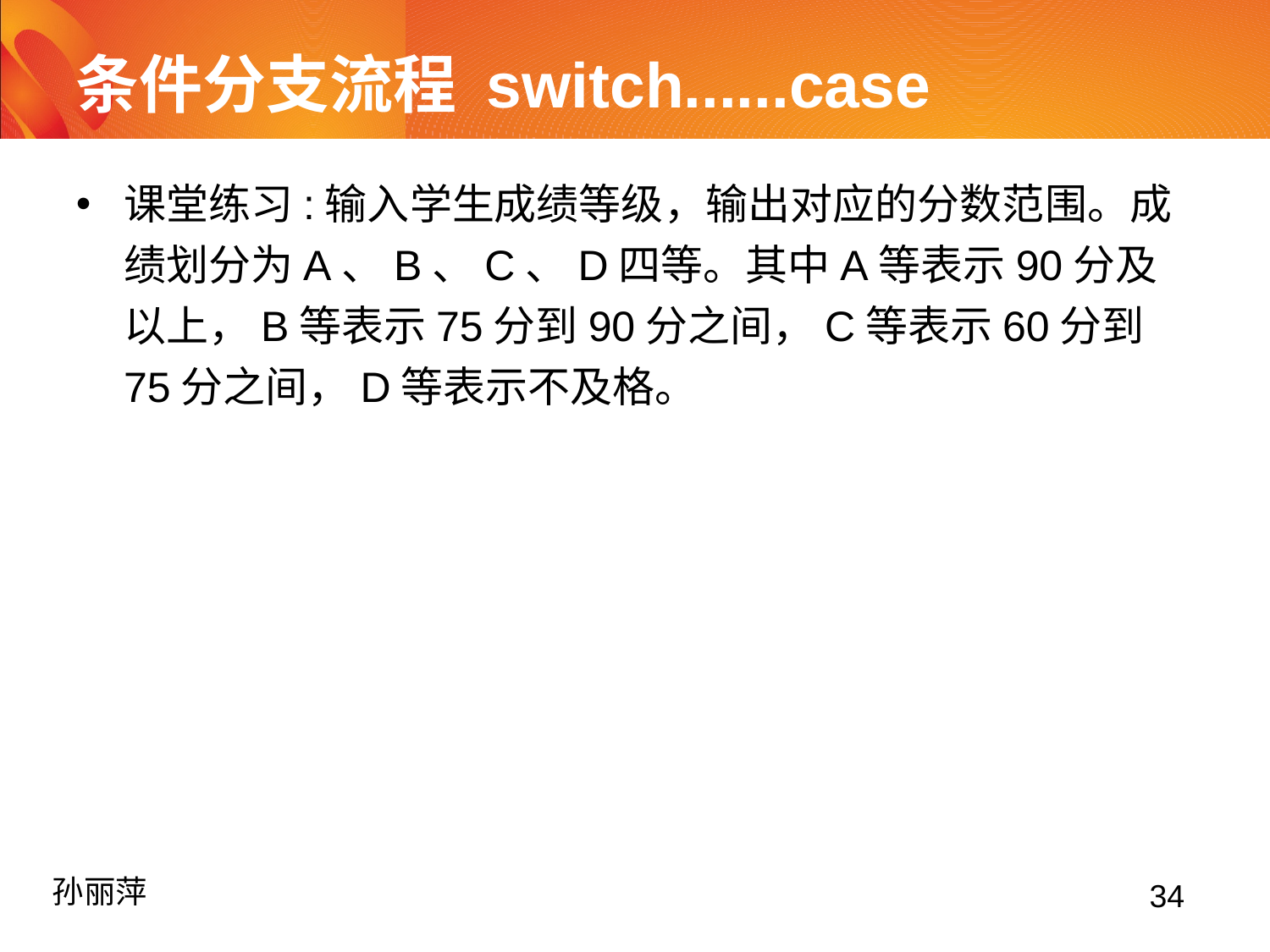

# 条件分支流程 switch......case
课堂练习:输入学生成绩等级，输出对应的分数范围。成绩划分为A、B、C、D四等。其中A等表示90分及以上，B等表示75分到90分之间，C等表示60分到75分之间，D等表示不及格。